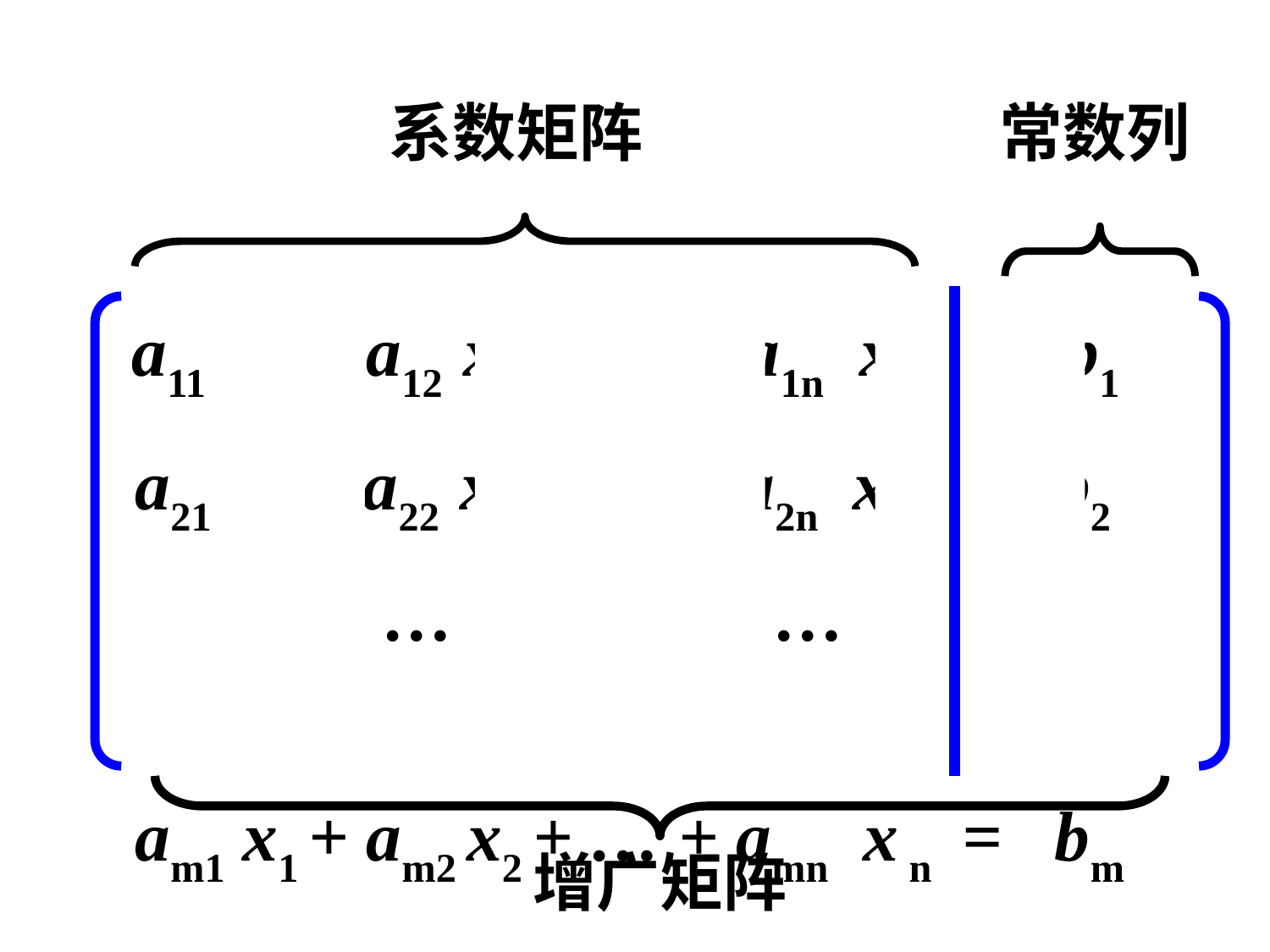

系数矩阵
常数列

 a11  x1 + a12  x2  + … + a1n  x n    =   b1
 a21  x1 + a22  x2  + … + a2n  x n    =   b2
               …                  …
 am1 x1 + am2 x2 + … + amn  x n   =   bm

增广矩阵